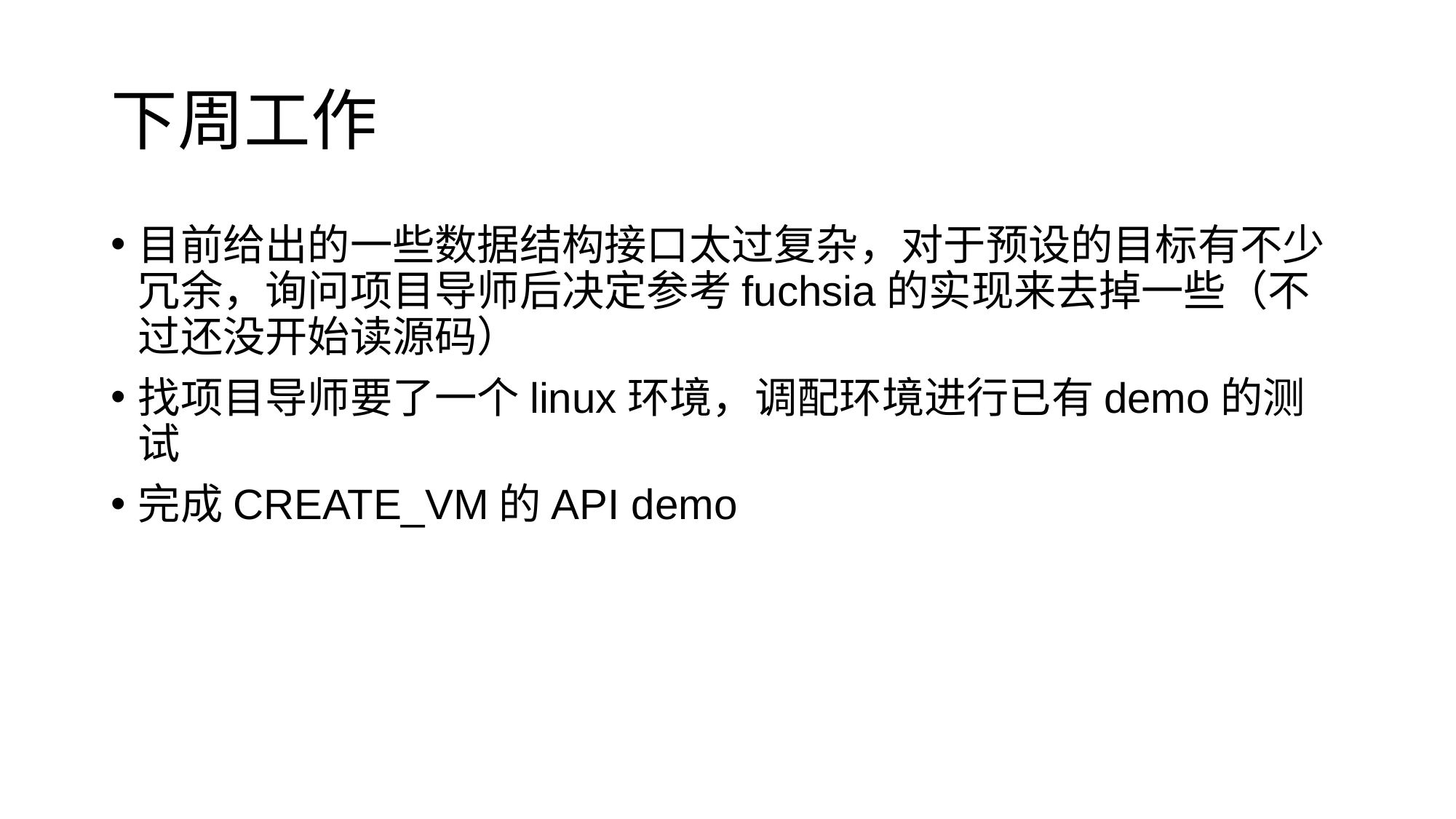

# 下周工作
目前给出的一些数据结构接口太过复杂，对于预设的目标有不少冗余，询问项目导师后决定参考fuchsia的实现来去掉一些（不过还没开始读源码）
找项目导师要了一个linux环境，调配环境进行已有demo的测试
完成CREATE_VM的API demo